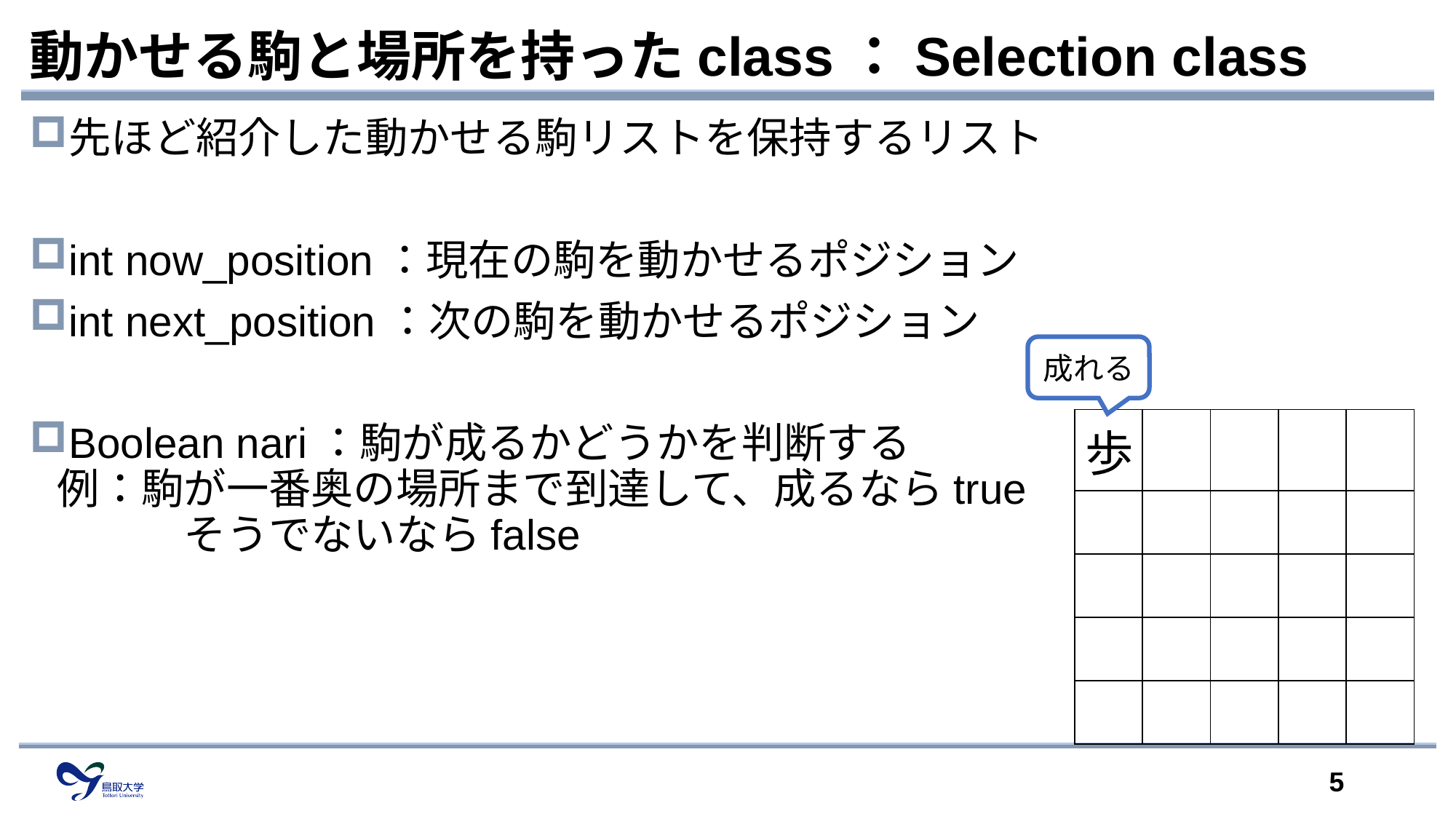

# 動かせる駒と場所を持ったclass：Selection class
先ほど紹介した動かせる駒リストを保持するリスト

int now_position：現在の駒を動かせるポジション
int next_position：次の駒を動かせるポジション

Boolean nari：駒が成るかどうかを判断する
例：駒が一番奥の場所まで到達して、成るならtrue
　　　そうでないならfalse

成れる
| 歩 |  |  |  |  |
| --- | --- | --- | --- | --- |
|  |  |  |  |  |
|  |  |  |  |  |
|  |  |  |  |  |
|  |  |  |  |  |
5